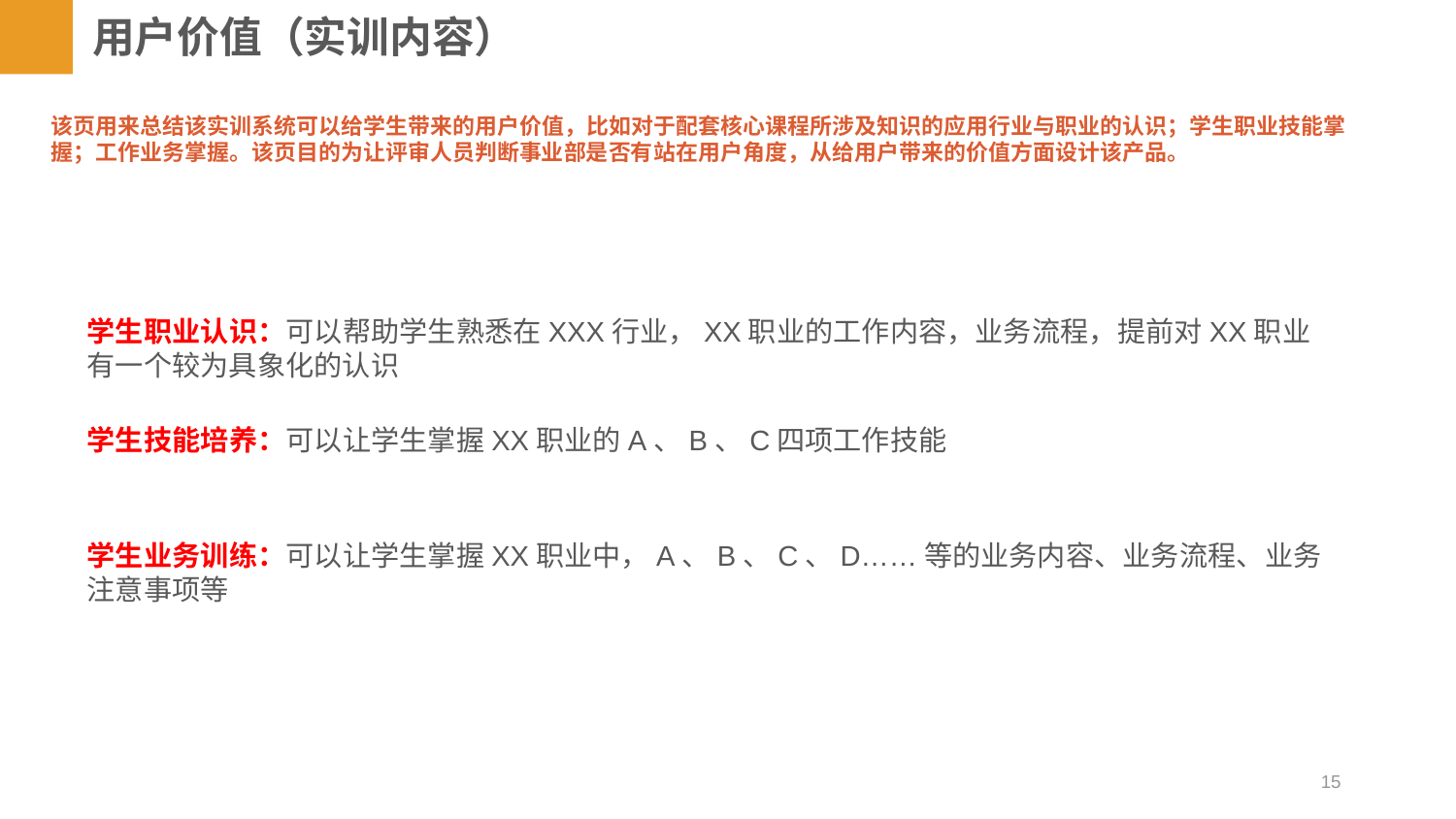

用户价值（实训内容）
该页用来总结该实训系统可以给学生带来的用户价值，比如对于配套核心课程所涉及知识的应用行业与职业的认识；学生职业技能掌握；工作业务掌握。该页目的为让评审人员判断事业部是否有站在用户角度，从给用户带来的价值方面设计该产品。
学生职业认识：可以帮助学生熟悉在XXX行业，XX职业的工作内容，业务流程，提前对XX职业有一个较为具象化的认识
学生技能培养：可以让学生掌握XX职业的A、B、C四项工作技能
学生业务训练：可以让学生掌握XX职业中，A、B、C、D……等的业务内容、业务流程、业务注意事项等
15